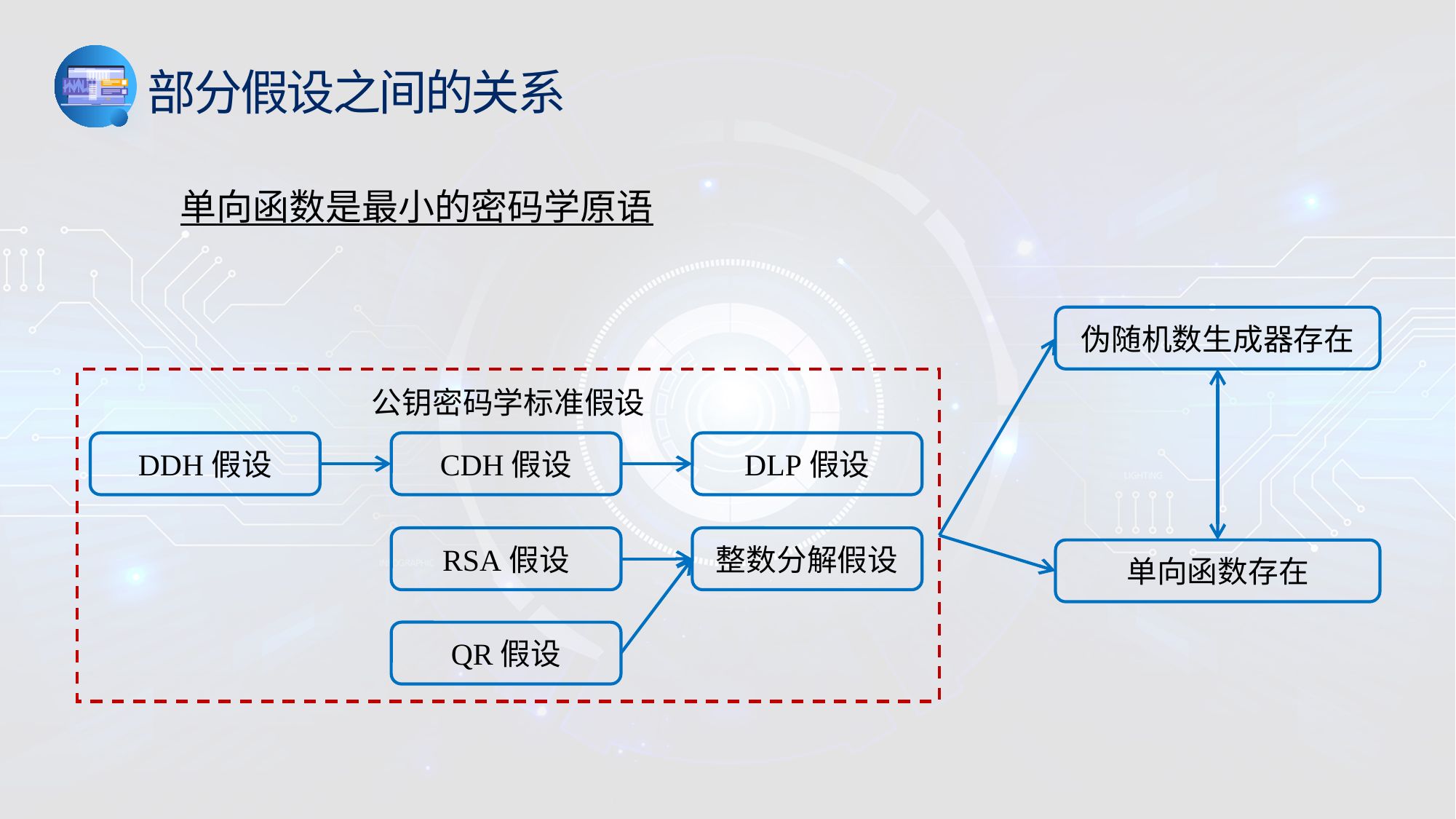

部分假设之间的关系

单向函数是最小的密码学原语
伪随机数生成器存在

公钥密码学标准假设
CDH假设
DDH假设
DLP假设
整数分解假设
RSA假设
单向函数存在
QR假设